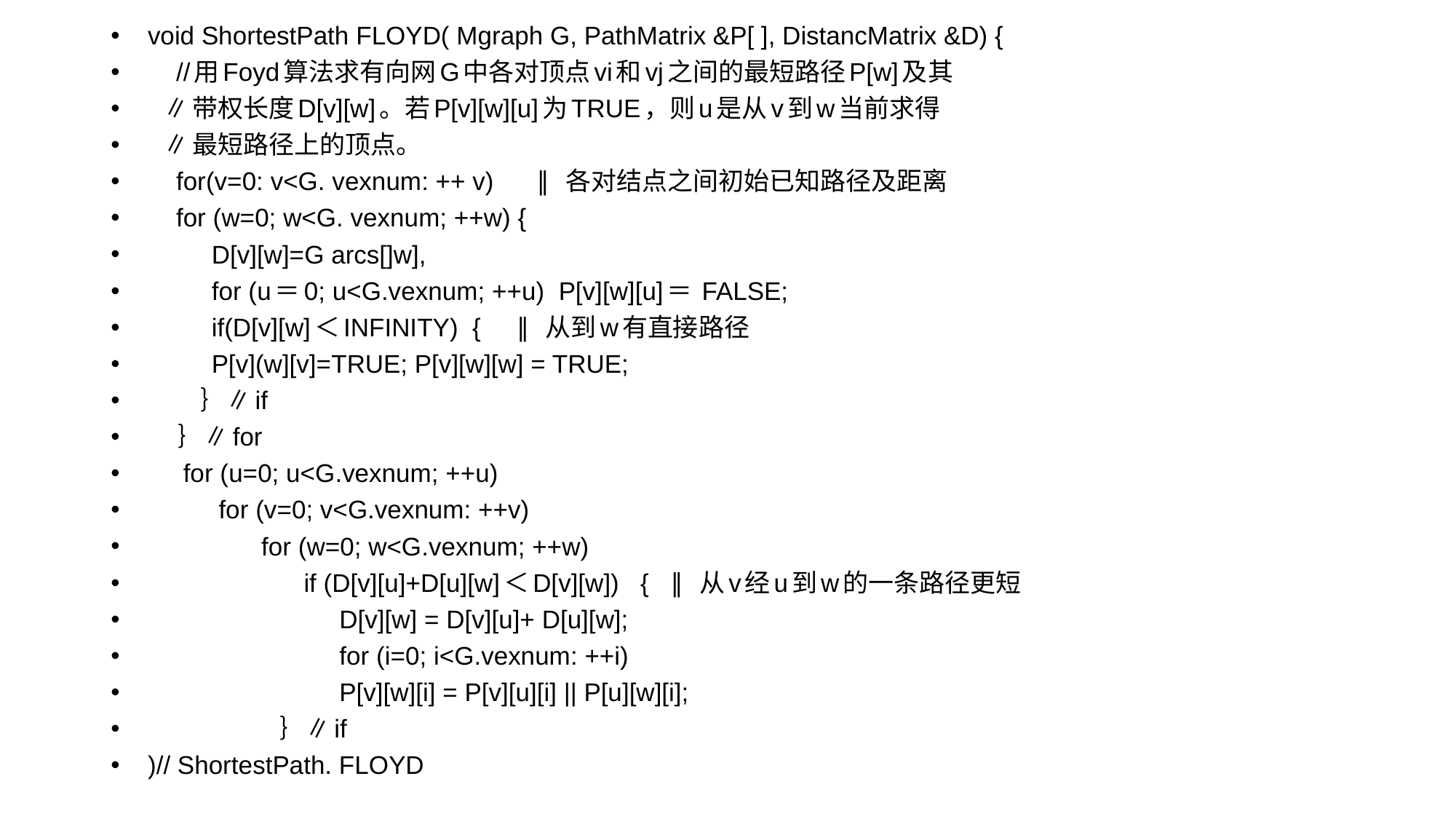

void ShortestPath FLOYD( Mgraph G, PathMatrix &P[ ], DistancMatrix &D) {
     //用Foyd算法求有向网G中各对顶点vi和vj之间的最短路径P[w]及其
    ∥带权长度D[v][w]。若P[v][w][u]为TRUE，则u是从v到w当前求得
    ∥最短路径上的顶点。
     for(v=0: v<G. vexnum: ++ v)      ∥各对结点之间初始已知路径及距离
     for (w=0; w<G. vexnum; ++w) {
          D[v][w]=G arcs[]w],
          for (u＝0; u<G.vexnum; ++u)  P[v][w][u]＝ FALSE;
          if(D[v][w]＜INFINITY)  {     ∥从到w有直接路径
          P[v](w][v]=TRUE; P[v][w][w] = TRUE;
          ｝∥if
      ｝∥for
      for (u=0; u<G.vexnum; ++u)
           for (v=0; v<G.vexnum: ++v)
                 for (w=0; w<G.vexnum; ++w)
                       if (D[v][u]+D[u][w]＜D[v][w])   {   ∥从v经u到w的一条路径更短
                            D[v][w] = D[v][u]+ D[u][w];
                            for (i=0; i<G.vexnum: ++i)
                            P[v][w][i] = P[v][u][i] || P[u][w][i];
                        ｝∥if
 )// ShortestPath. FLOYD